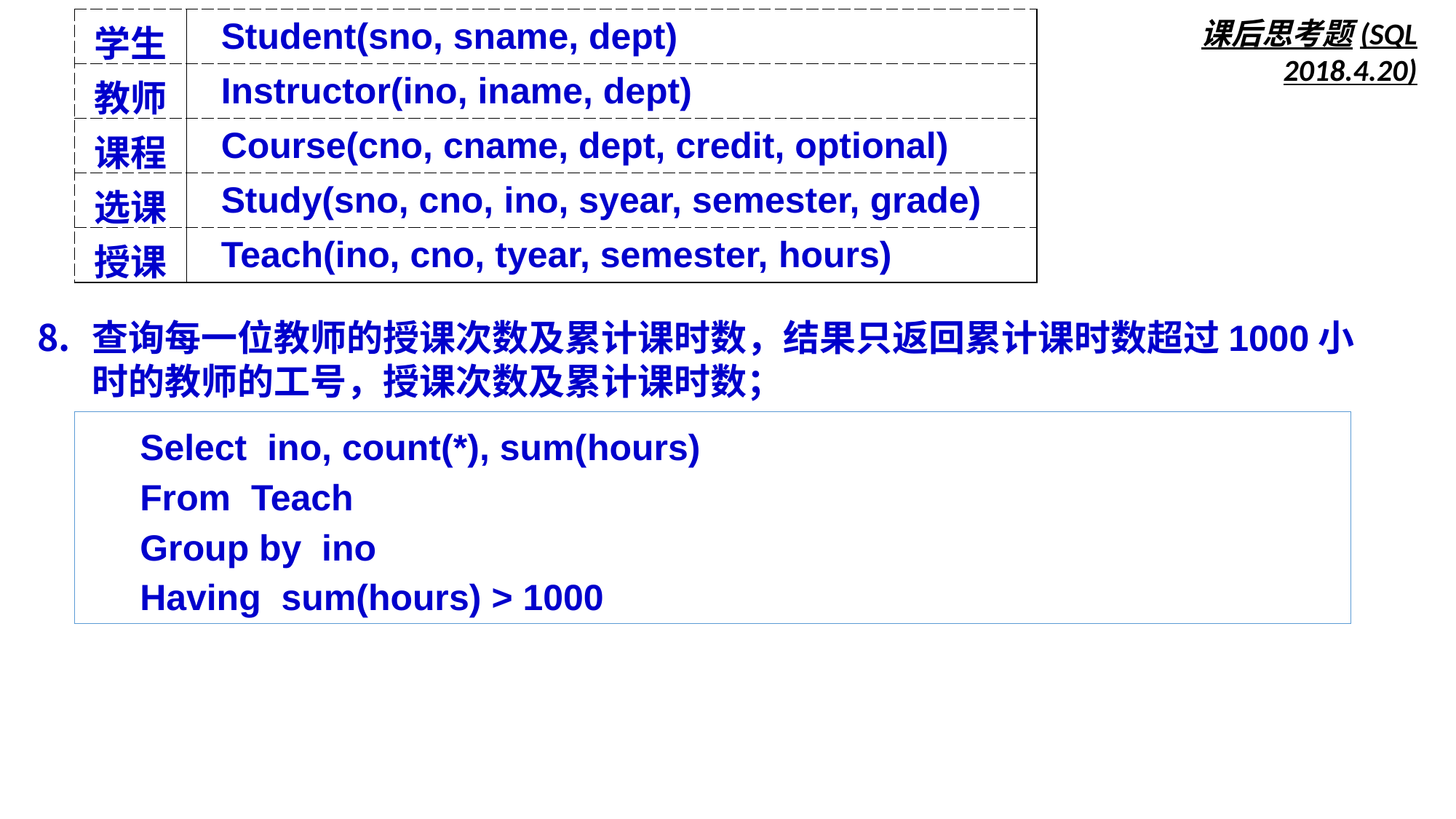

| 学生 | Student(sno, sname, dept) |
| --- | --- |
| 教师 | Instructor(ino, iname, dept) |
| 课程 | Course(cno, cname, dept, credit, optional) |
| 选课 | Study(sno, cno, ino, syear, semester, grade) |
| 授课 | Teach(ino, cno, tyear, semester, hours) |
课后思考题(SQL 2018.4.20)
查询每一位教师的授课次数及累计课时数，结果只返回累计课时数超过1000小时的教师的工号，授课次数及累计课时数；
Select  ino, count(*), sum(hours)
From  Teach
Group by  ino
Having  sum(hours) > 1000